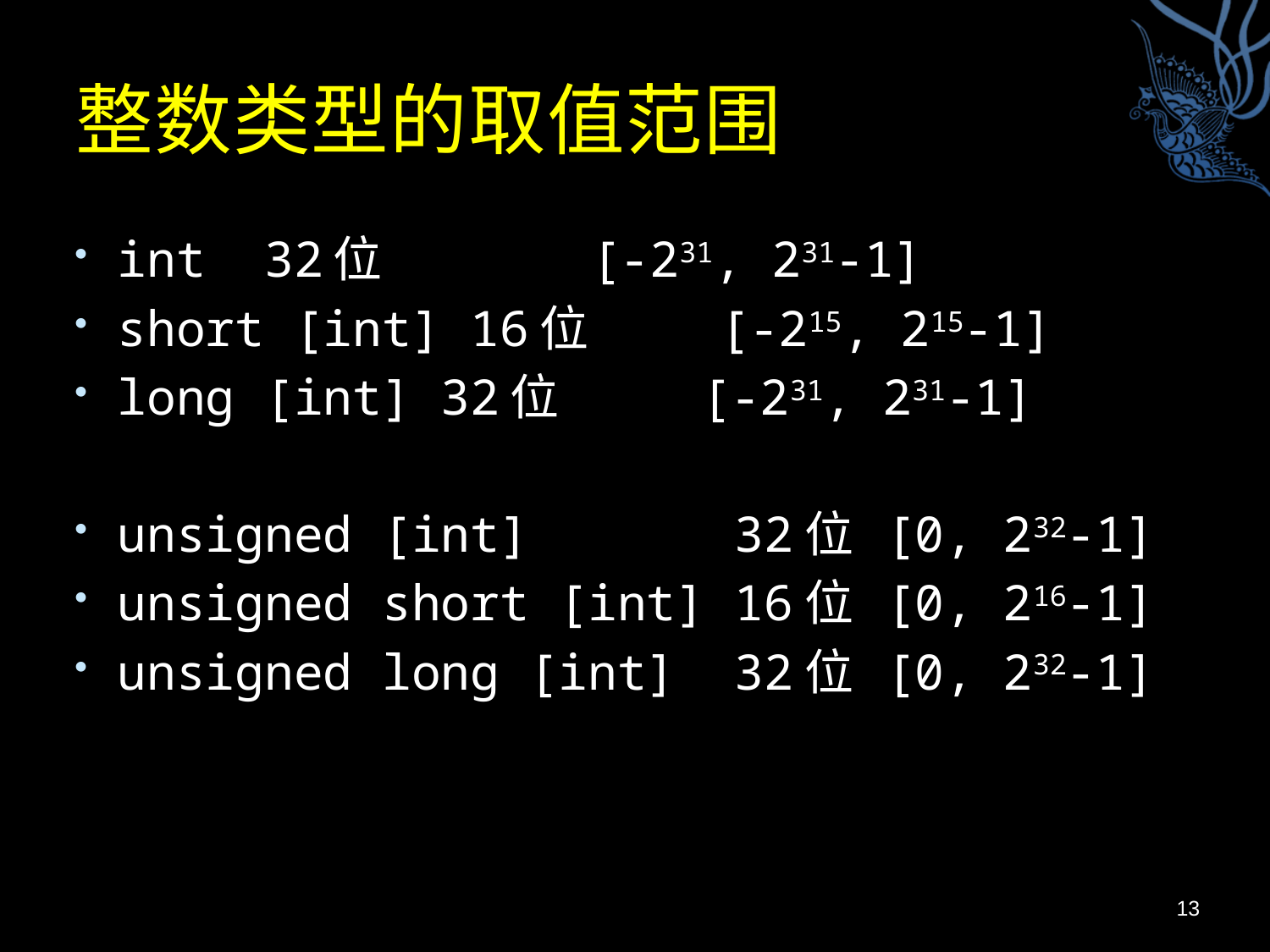

# 整数类型的取值范围
int  32位                  [-231, 231-1]
short [int] 16位           [-215, 215-1]
long [int] 32位            [-231, 231-1]

unsigned [int]       32位  [0, 232-1]
unsigned short [int] 16位  [0, 216-1]
unsigned long [int]  32位  [0, 232-1]
13